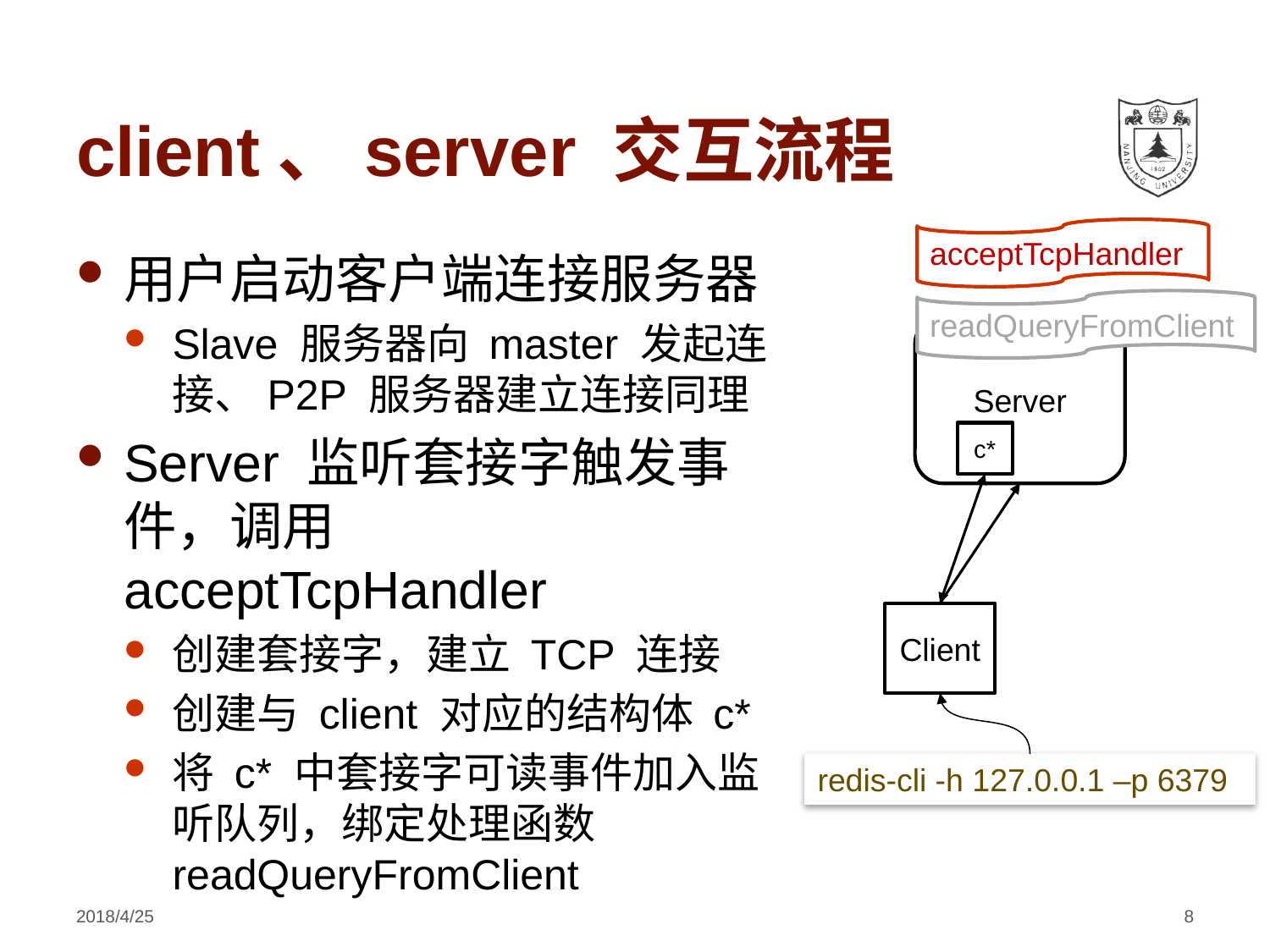

# client、server 交互流程
acceptTcpHandler
用户启动客户端连接服务器
Slave 服务器向 master 发起连接、P2P 服务器建立连接同理
Server 监听套接字触发事件，调用 acceptTcpHandler
创建套接字，建立 TCP 连接
创建与 client 对应的结构体 c*
将 c* 中套接字可读事件加入监听队列，绑定处理函数 readQueryFromClient
readQueryFromClient
Server
c*
Client
redis-cli -h 127.0.0.1 –p 6379
2018/4/25

8